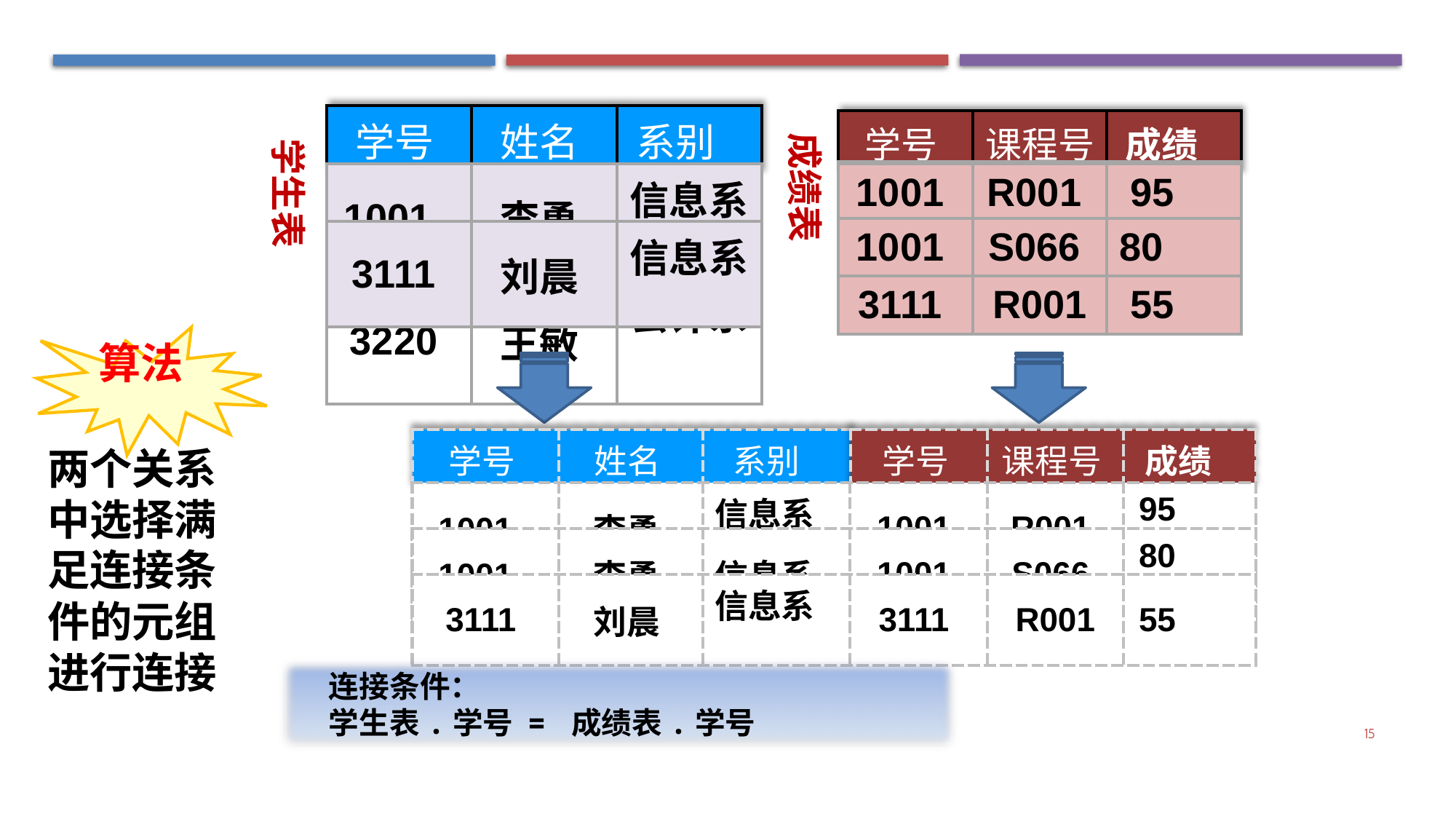

成绩表
| 学号 | 姓名 | 系别 |
| --- | --- | --- |
| 学号 | 课程号 | 成绩 |
| --- | --- | --- |
 学生表
| 1001 | R001 | 95 |
| --- | --- | --- |
| 1001 | 李勇 | 信息系 |
| --- | --- | --- |
| 1001 | 李勇 | 信息系 |
| --- | --- | --- |
| 1001 | R001 | 95 |
| --- | --- | --- |
| 1001 | 李勇 | 信息系 |
| --- | --- | --- |
| 1001 | S066 | 80 |
| --- | --- | --- |
| 1001 | S066 | 80 |
| --- | --- | --- |
| 3111 | 刘晨 | 信息系 |
| --- | --- | --- |
| 3111 | 刘晨 | 信息系 |
| --- | --- | --- |
| 3111 | R001 | 55 |
| --- | --- | --- |
| 3111 | R001 | 55 |
| --- | --- | --- |
| 3220 | 王敏 | 会计系 |
| --- | --- | --- |
算法

| 学号 | 姓名 | 系别 |
| --- | --- | --- |
| 学号 | 课程号 | 成绩 |
| --- | --- | --- |
两个关系中选择满足连接条件的元组进行连接
| 1001 | 李勇 | 信息系 | 1001 | R001 | 95 |
| --- | --- | --- | --- | --- | --- |
| 1001 | 李勇 | 信息系 | 1001 | S066 | 80 |
| --- | --- | --- | --- | --- | --- |
| 3111 | 刘晨 | 信息系 | 3111 | R001 | 55 |
| --- | --- | --- | --- | --- | --- |
    连接条件：
    学生表.学号 = 成绩表.学号
15